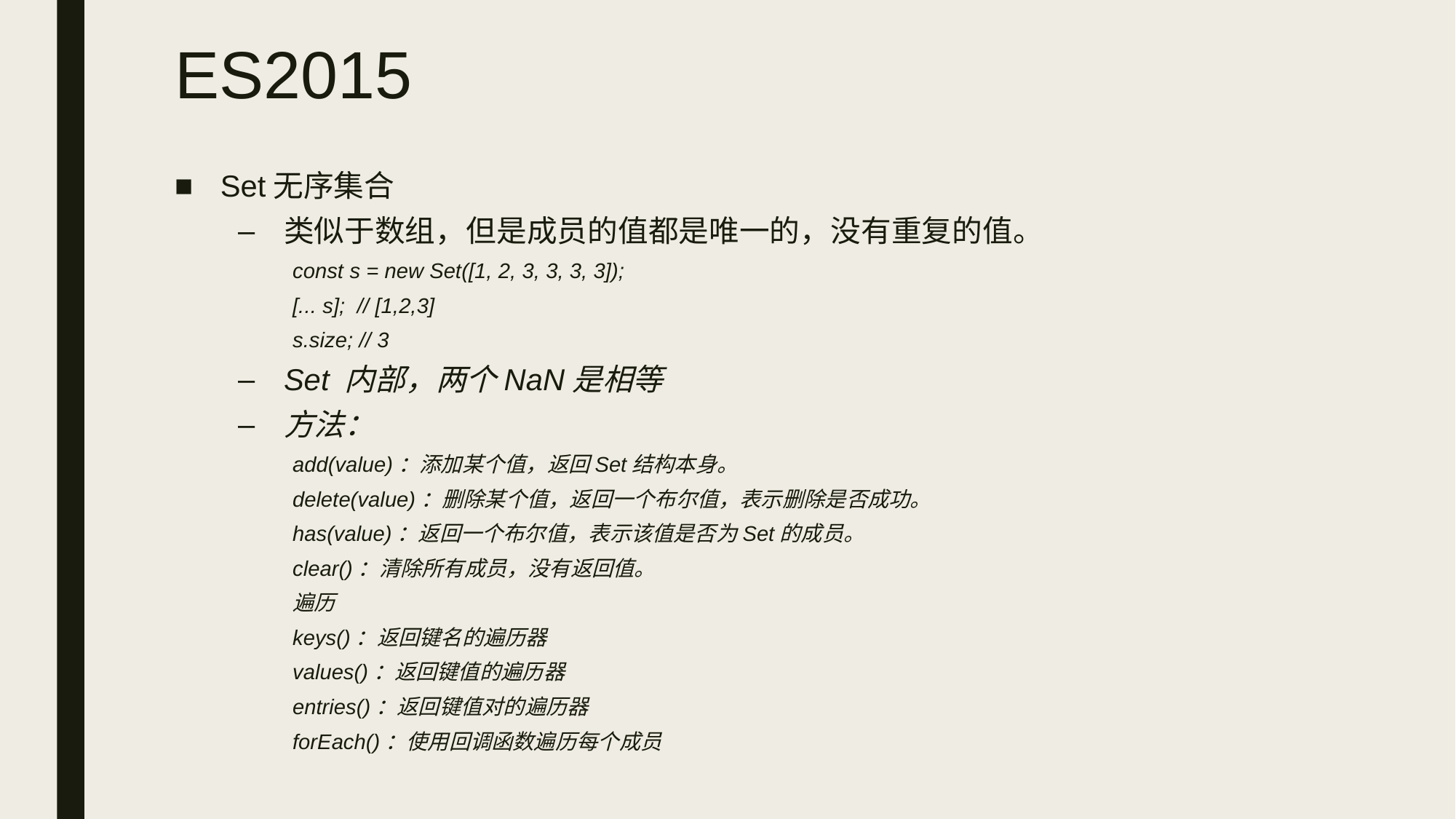

# ES2015
Set无序集合
类似于数组，但是成员的值都是唯一的，没有重复的值。
const s = new Set([1, 2, 3, 3, 3, 3]);
[... s];  // [1,2,3]
s.size; // 3
Set 内部，两个NaN是相等
方法：
add(value)：添加某个值，返回Set结构本身。
delete(value)：删除某个值，返回一个布尔值，表示删除是否成功。
has(value)：返回一个布尔值，表示该值是否为Set的成员。
clear()：清除所有成员，没有返回值。
遍历
keys()：返回键名的遍历器
values()：返回键值的遍历器
entries()：返回键值对的遍历器
forEach()：使用回调函数遍历每个成员